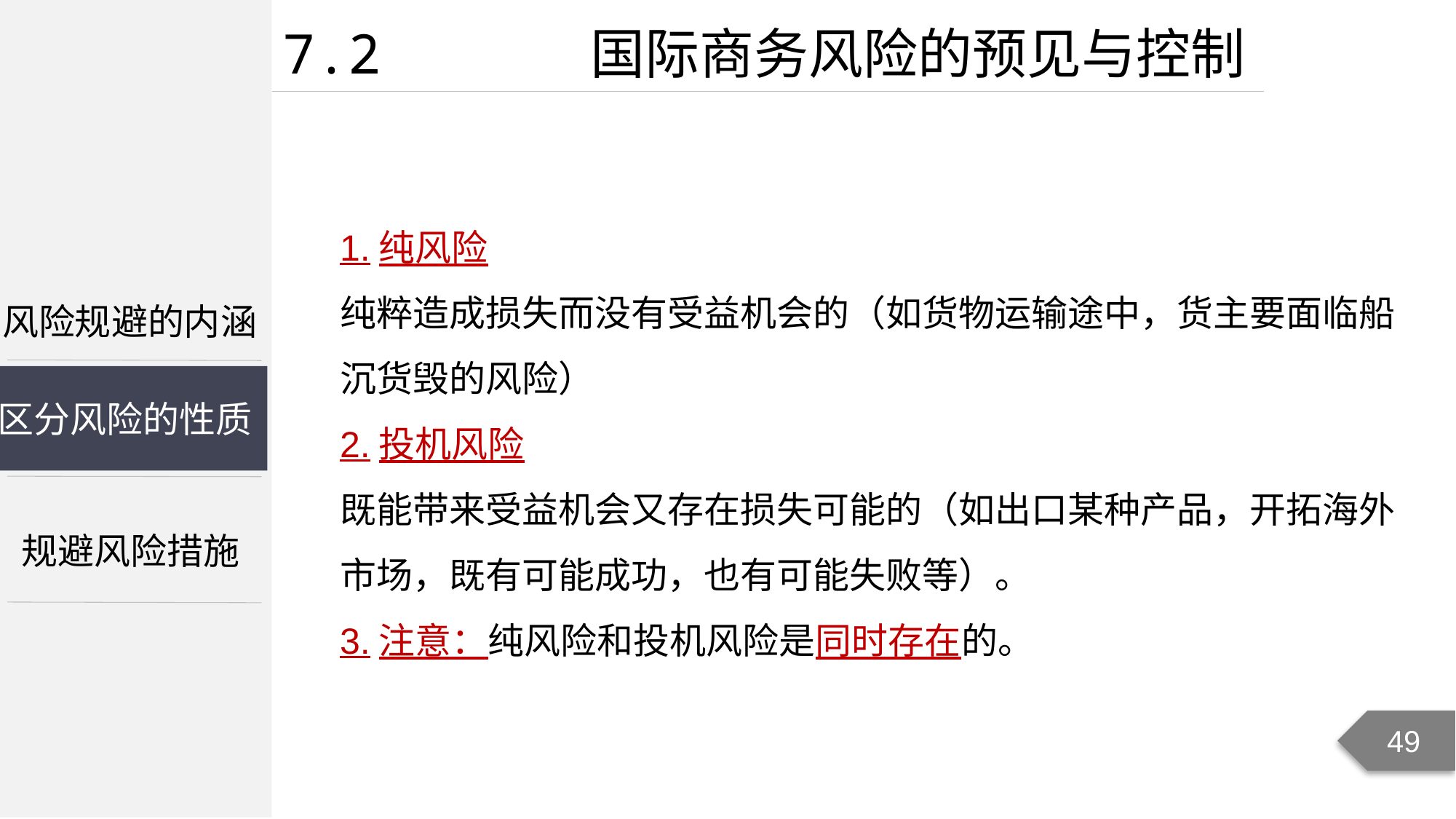

7.2      国际商务风险的预见与控制
1.纯风险
纯粹造成损失而没有受益机会的（如货物运输途中，货主要面临船沉货毁的风险）
2.投机风险
既能带来受益机会又存在损失可能的（如出口某种产品，开拓海外市场，既有可能成功，也有可能失败等）。
3.注意：纯风险和投机风险是同时存在的。
风险规避的内涵
区分风险的性质
规避风险措施
49